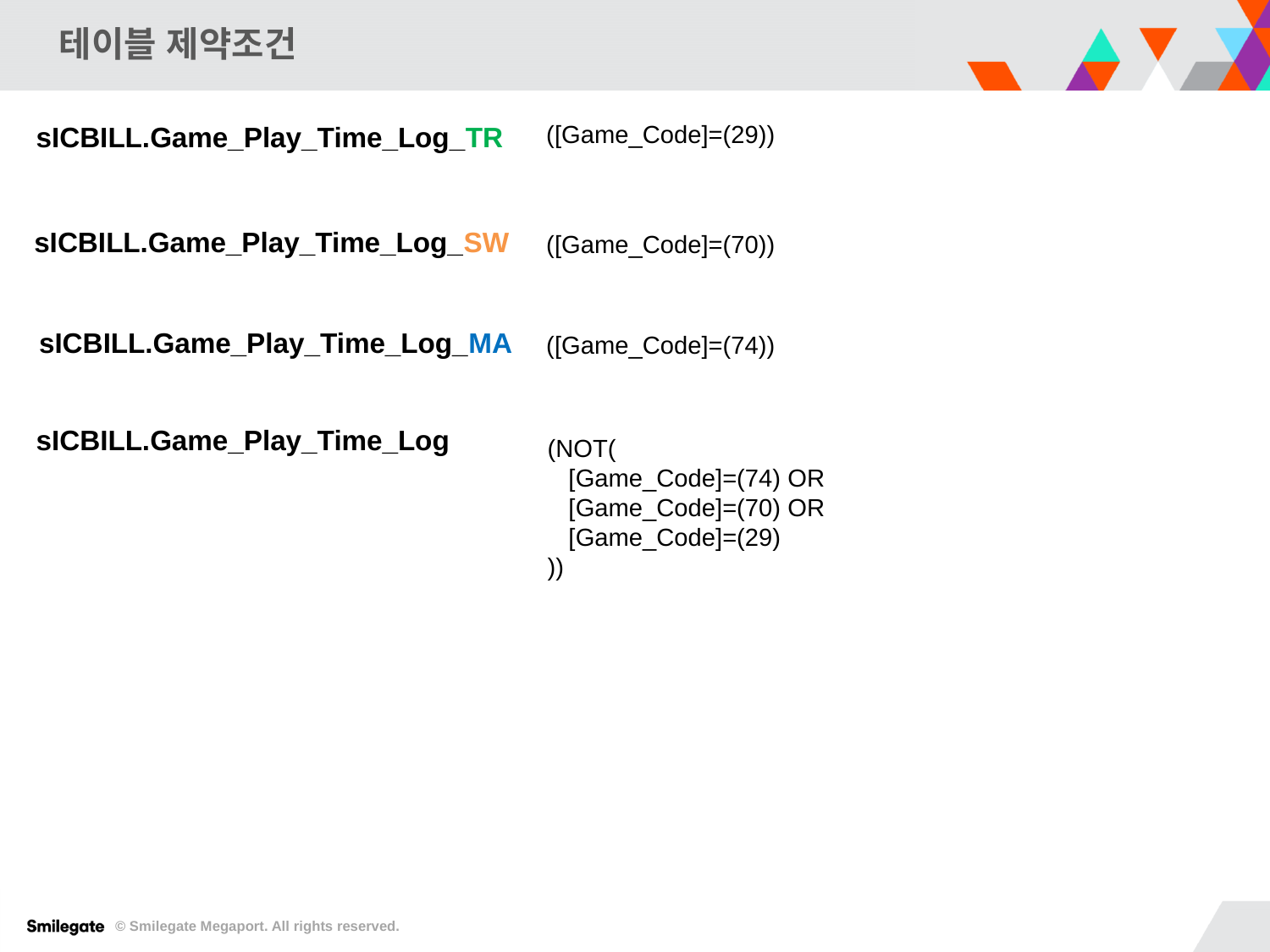

테이블 제약조건
([Game_Code]=(29))
sICBILL.Game_Play_Time_Log_TR
sICBILL.Game_Play_Time_Log_SW
([Game_Code]=(70))
sICBILL.Game_Play_Time_Log_MA
([Game_Code]=(74))
sICBILL.Game_Play_Time_Log
(NOT(
   [Game_Code]=(74) OR
   [Game_Code]=(70) OR
   [Game_Code]=(29)
))